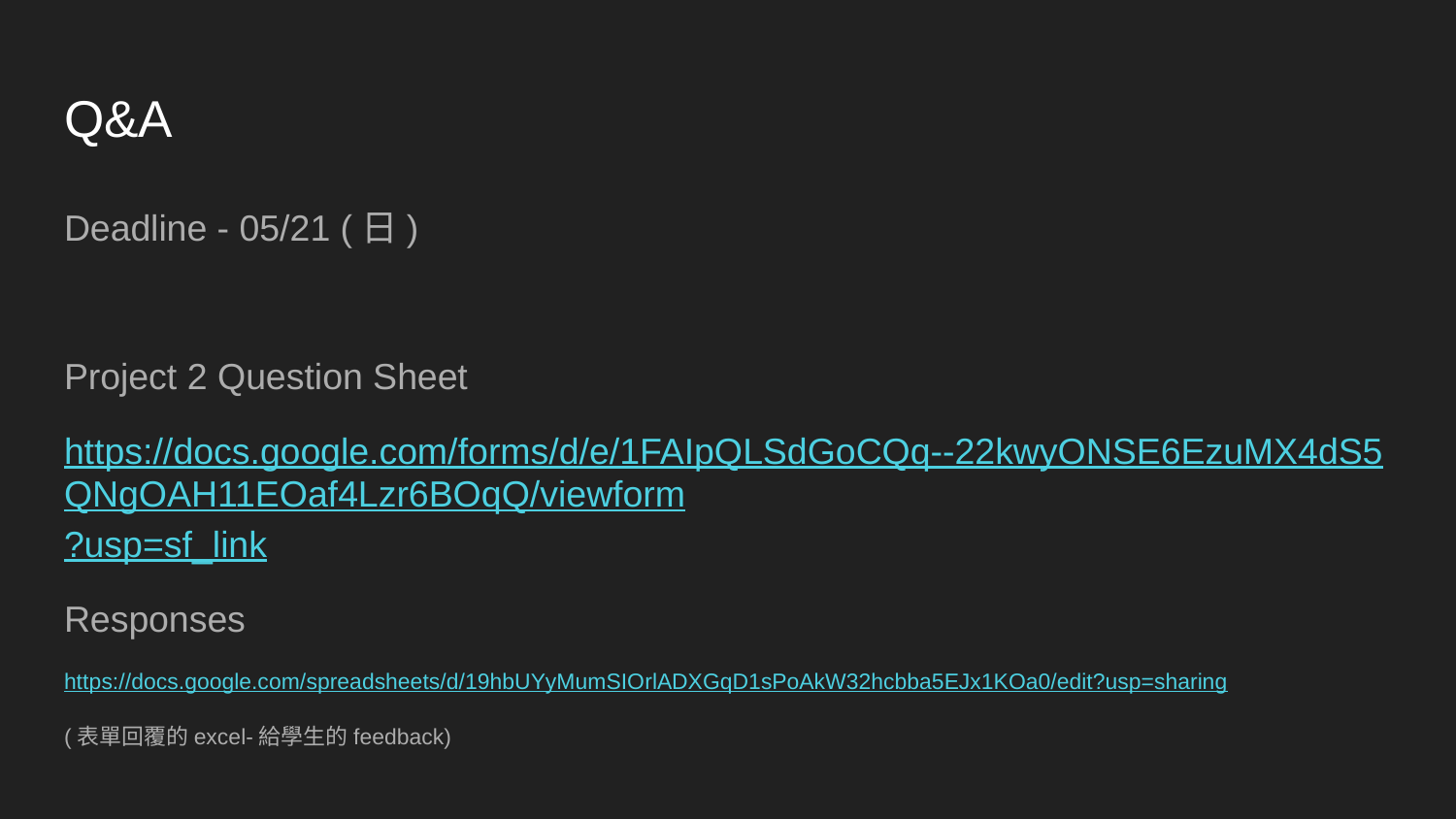

# Q&A
Deadline - 05/21 (日)

Project 2 Question Sheet
https://docs.google.com/forms/d/e/1FAIpQLSdGoCQq--22kwyONSE6EzuMX4dS5QNgOAH11EOaf4Lzr6BOqQ/viewform?usp=sf_link
Responses
https://docs.google.com/spreadsheets/d/19hbUYyMumSIOrlADXGqD1sPoAkW32hcbba5EJx1KOa0/edit?usp=sharing
(表單回覆的excel-給學生的feedback)